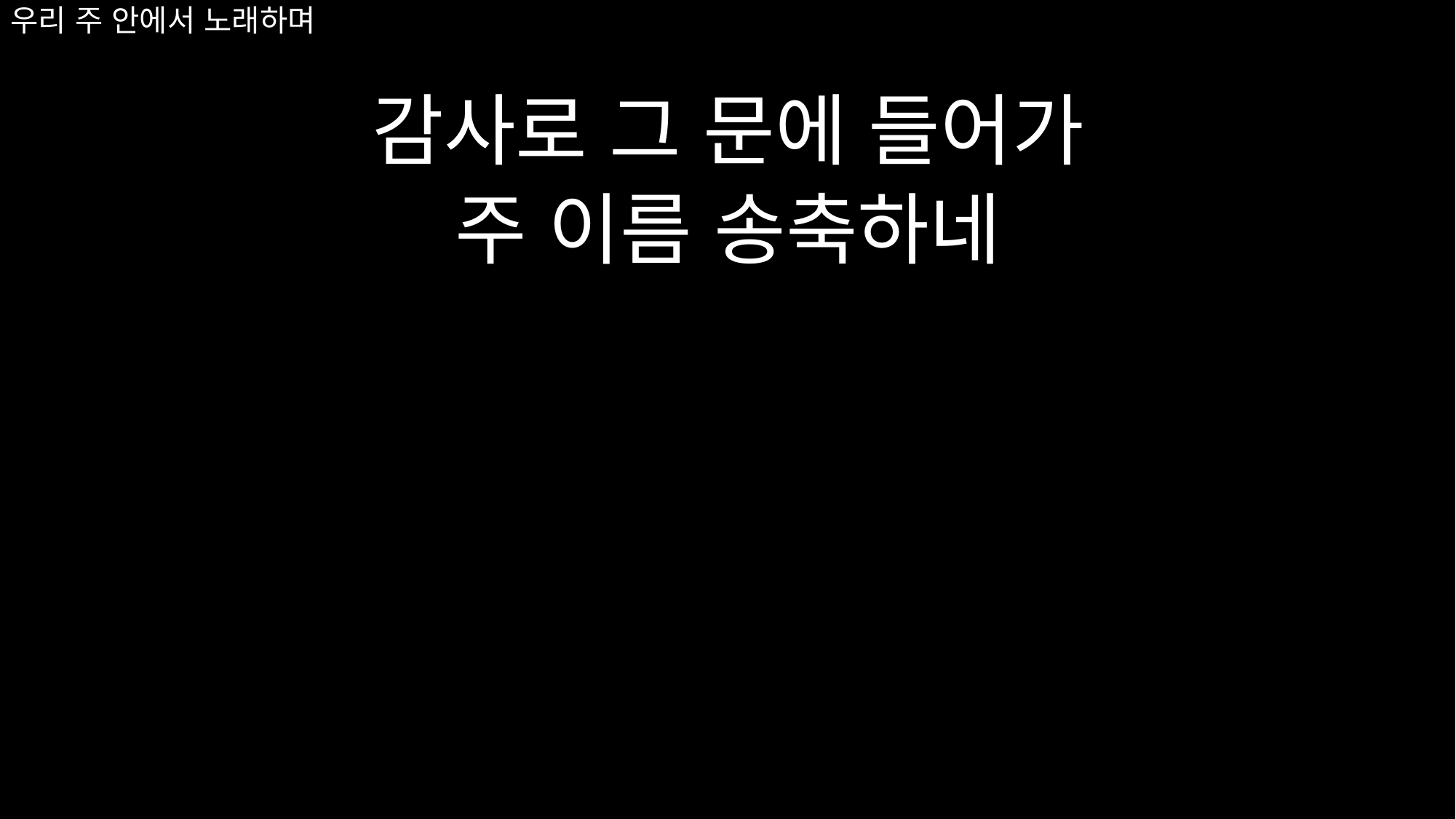

감사로 그 문에 들어가
주 이름 송축하네

# 우리 주 안에서 노래하며